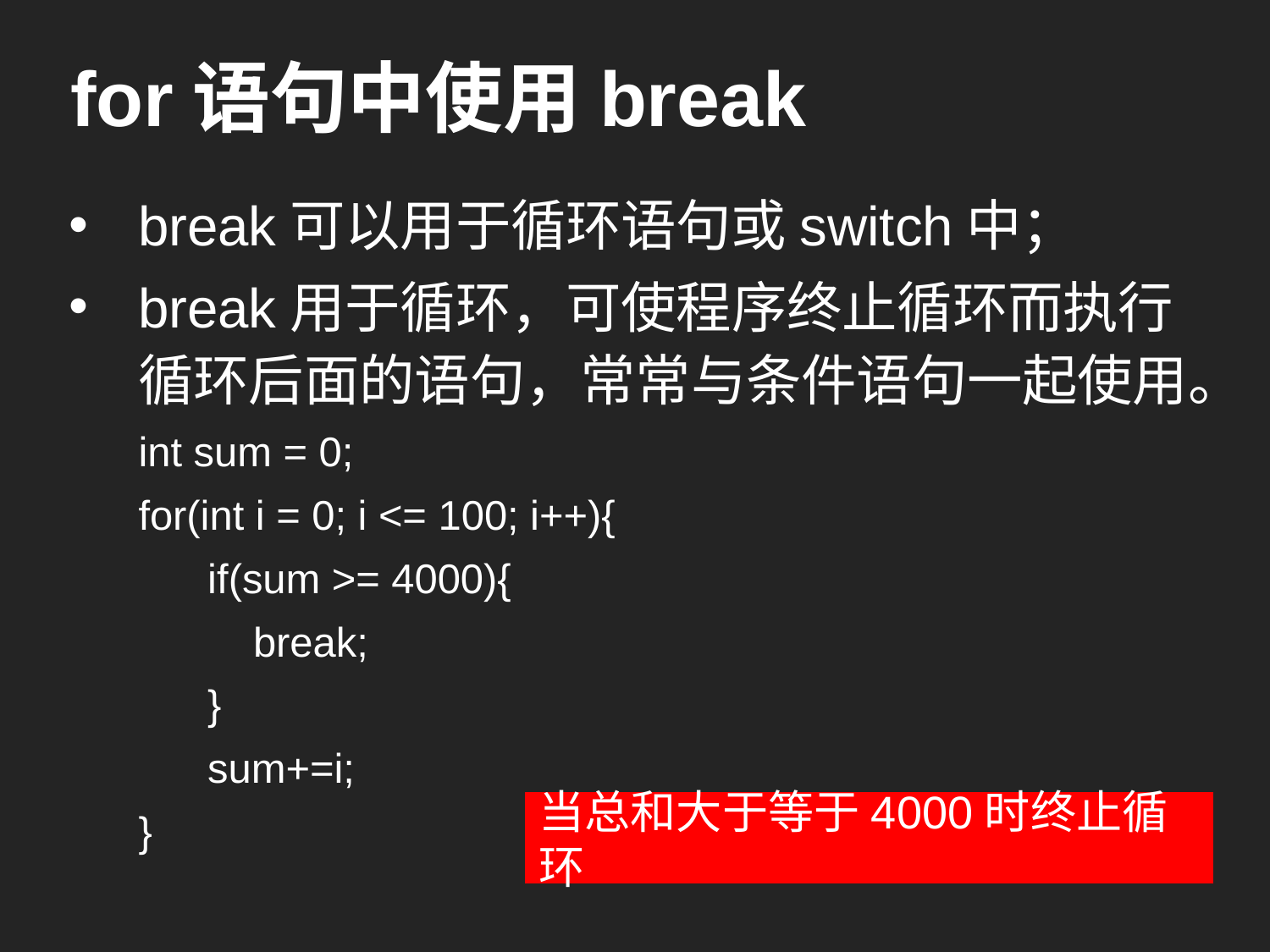

# for语句中使用break
break可以用于循环语句或switch中；
break用于循环，可使程序终止循环而执行循环后面的语句，常常与条件语句一起使用。
int sum = 0;
for(int i = 0; i <= 100; i++){
	if(sum >= 4000){
	    break;
	}
	sum+=i;
}
当总和大于等于4000时终止循环